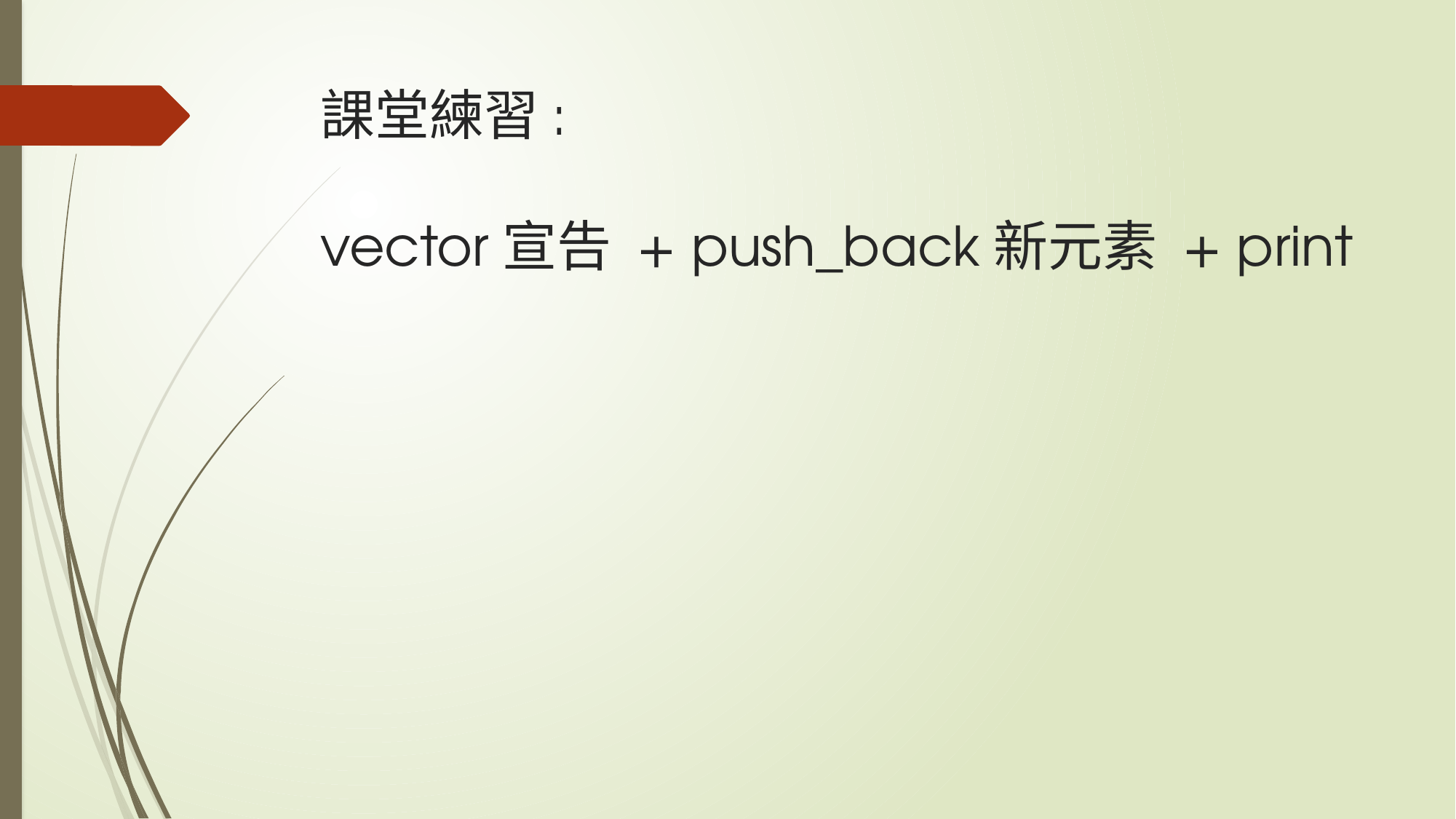

# 課堂練習: vector宣告 + push_back新元素 + print